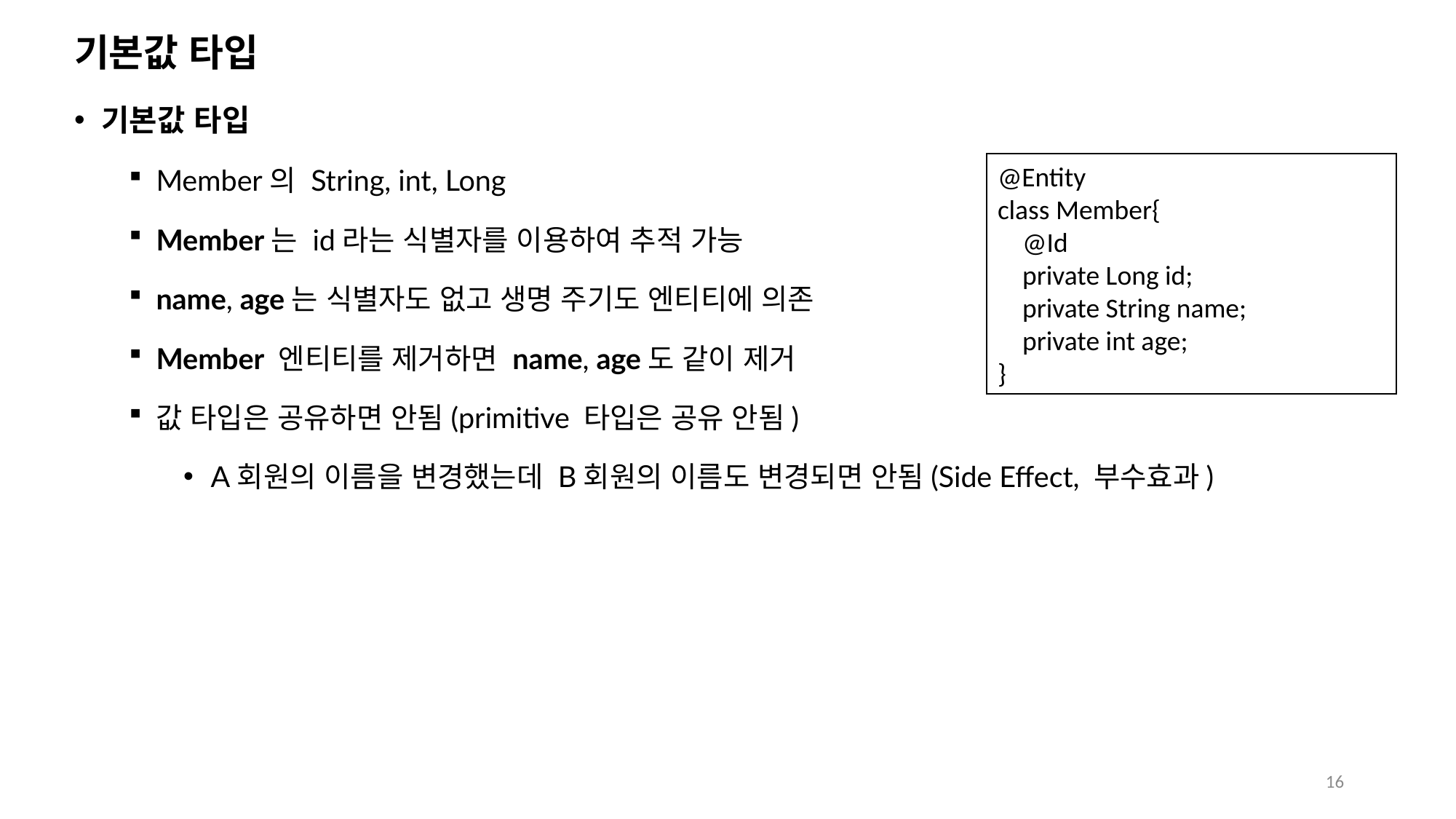

# 기본값 타입
기본값 타입
Member의 String, int, Long
Member는 id라는 식별자를 이용하여 추적 가능
name, age는 식별자도 없고 생명 주기도 엔티티에 의존
Member 엔티티를 제거하면 name, age도 같이 제거
값 타입은 공유하면 안됨(primitive 타입은 공유 안됨)
A회원의 이름을 변경했는데 B회원의 이름도 변경되면 안됨(Side Effect, 부수효과)

@Entity
class Member{
    @Id
    private Long id;
    private String name;
    private int age;
}
16